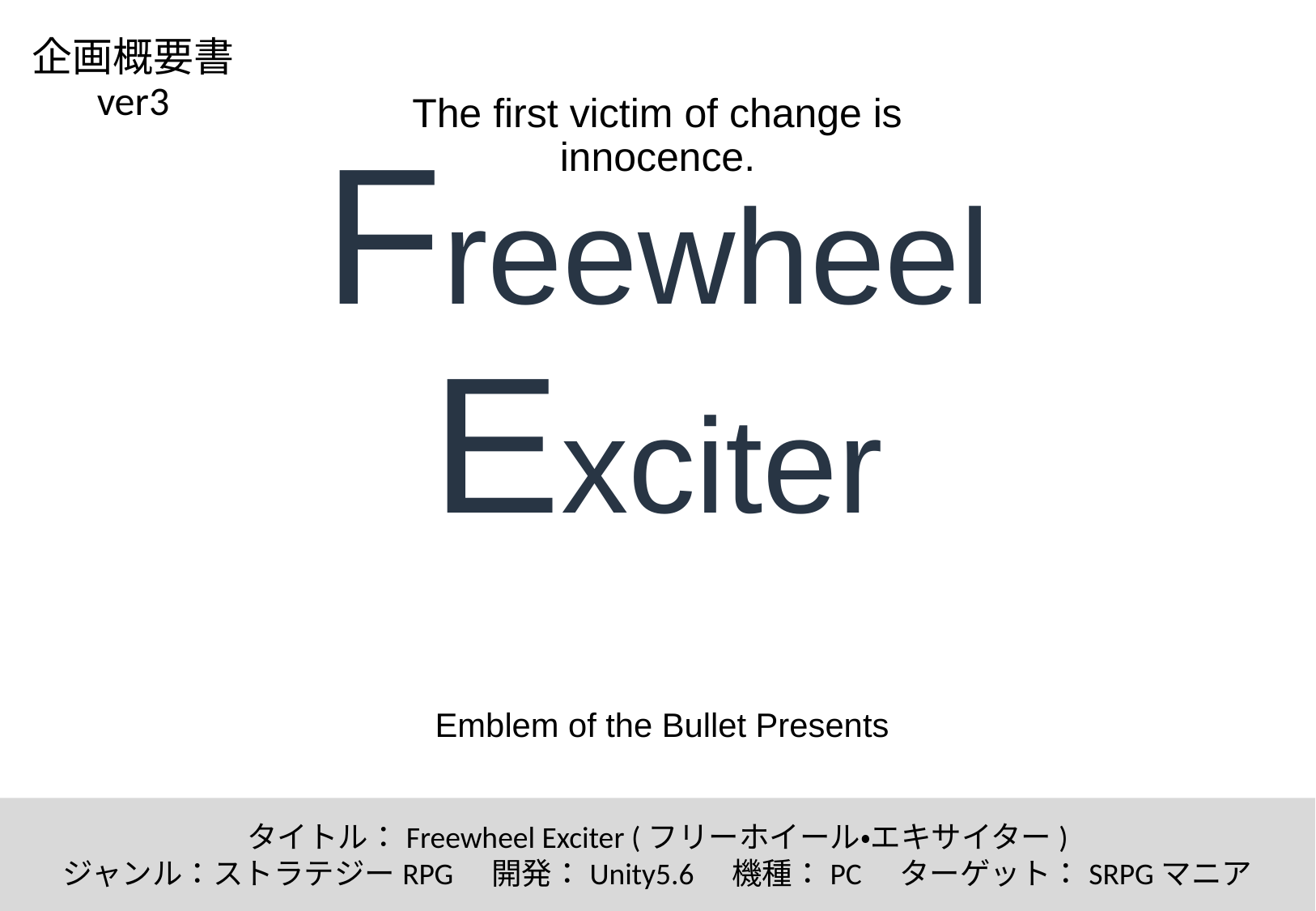

企画概要書
ver3
The first victim of change is innocence.
Freewheel Exciter
 Emblem of the Bullet Presents
タイトル：Freewheel Exciter (フリーホイール・エキサイター)
ジャンル：ストラテジーRPG　開発：Unity5.6　機種：PC　ターゲット：SRPGマニア